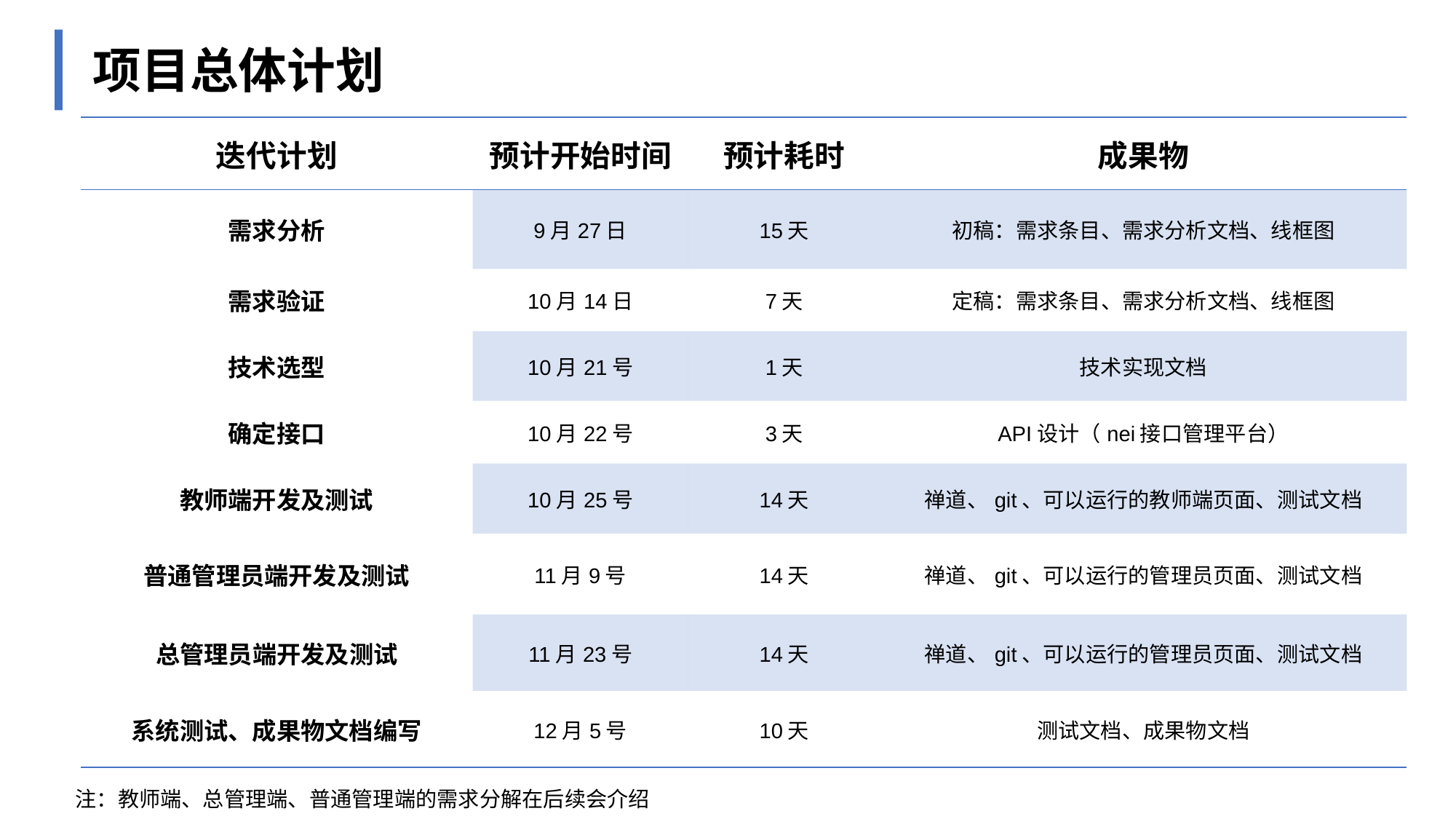

项目总体计划
| 迭代计划 | 预计开始时间 | 预计耗时 | 成果物 |
| --- | --- | --- | --- |
| 需求分析 | 9月27日 | 15天 | 初稿：需求条目、需求分析文档、线框图 |
| 需求验证 | 10月14日 | 7天 | 定稿：需求条目、需求分析文档、线框图 |
| 技术选型 | 10月21号 | 1天 | 技术实现文档 |
| 确定接口 | 10月22号 | 3天 | API设计（nei接口管理平台） |
| 教师端开发及测试 | 10月25号 | 14天 | 禅道、git、可以运行的教师端页面、测试文档 |
| 普通管理员端开发及测试 | 11月9号 | 14天 | 禅道、git、可以运行的管理员页面、测试文档 |
| 总管理员端开发及测试 | 11月23号 | 14天 | 禅道、git、可以运行的管理员页面、测试文档 |
| 系统测试、成果物文档编写 | 12月5号 | 10天 | 测试文档、成果物文档 |
注：教师端、总管理端、普通管理端的需求分解在后续会介绍